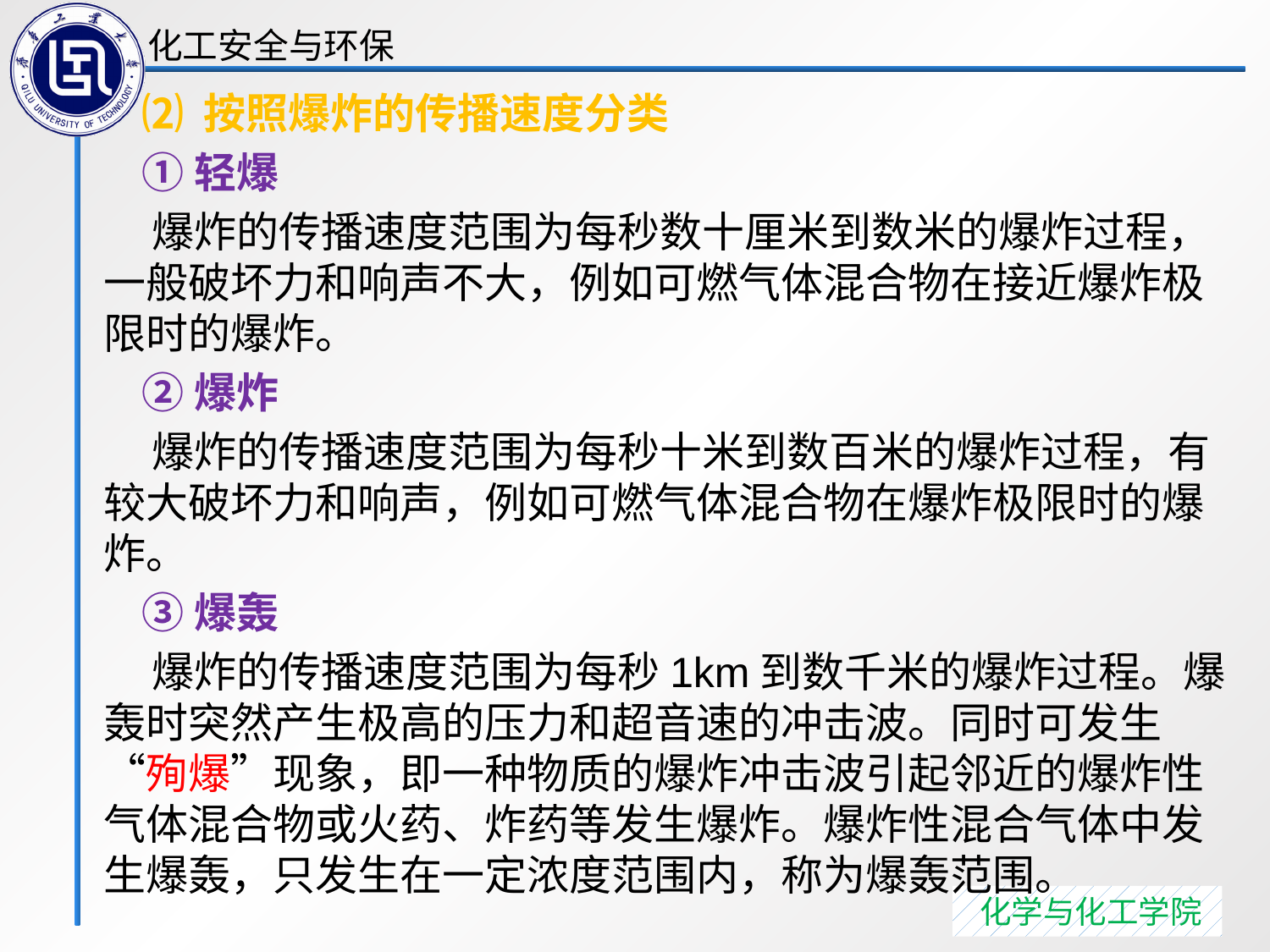

⑵ 按照爆炸的传播速度分类
    ①轻爆
    爆炸的传播速度范围为每秒数十厘米到数米的爆炸过程，一般破坏力和响声不大，例如可燃气体混合物在接近爆炸极限时的爆炸。
    ②爆炸
    爆炸的传播速度范围为每秒十米到数百米的爆炸过程，有较大破坏力和响声，例如可燃气体混合物在爆炸极限时的爆炸。
    ③爆轰
    爆炸的传播速度范围为每秒1km到数千米的爆炸过程。爆轰时突然产生极高的压力和超音速的冲击波。同时可发生“殉爆”现象，即一种物质的爆炸冲击波引起邻近的爆炸性气体混合物或火药、炸药等发生爆炸。爆炸性混合气体中发生爆轰，只发生在一定浓度范围内，称为爆轰范围。